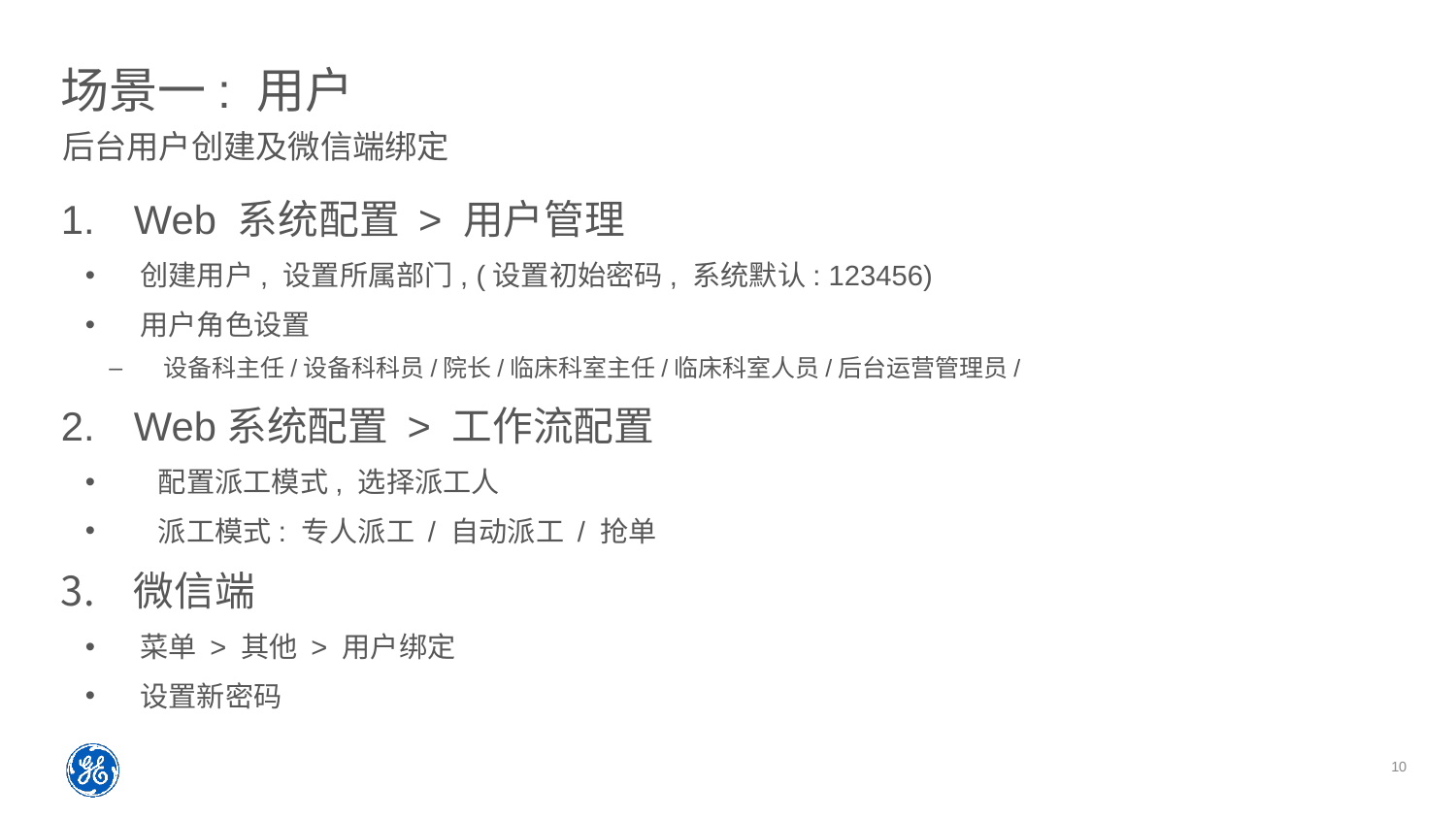

# 场景一: 用户
后台用户创建及微信端绑定
Web 系统配置 > 用户管理
创建用户, 设置所属部门, (设置初始密码, 系统默认: 123456)
用户角色设置
设备科主任/设备科科员/院长/临床科室主任/临床科室人员/后台运营管理员/
Web系统配置 > 工作流配置
配置派工模式, 选择派工人
派工模式: 专人派工 / 自动派工 / 抢单
微信端
菜单 > 其他 > 用户绑定
设置新密码
10